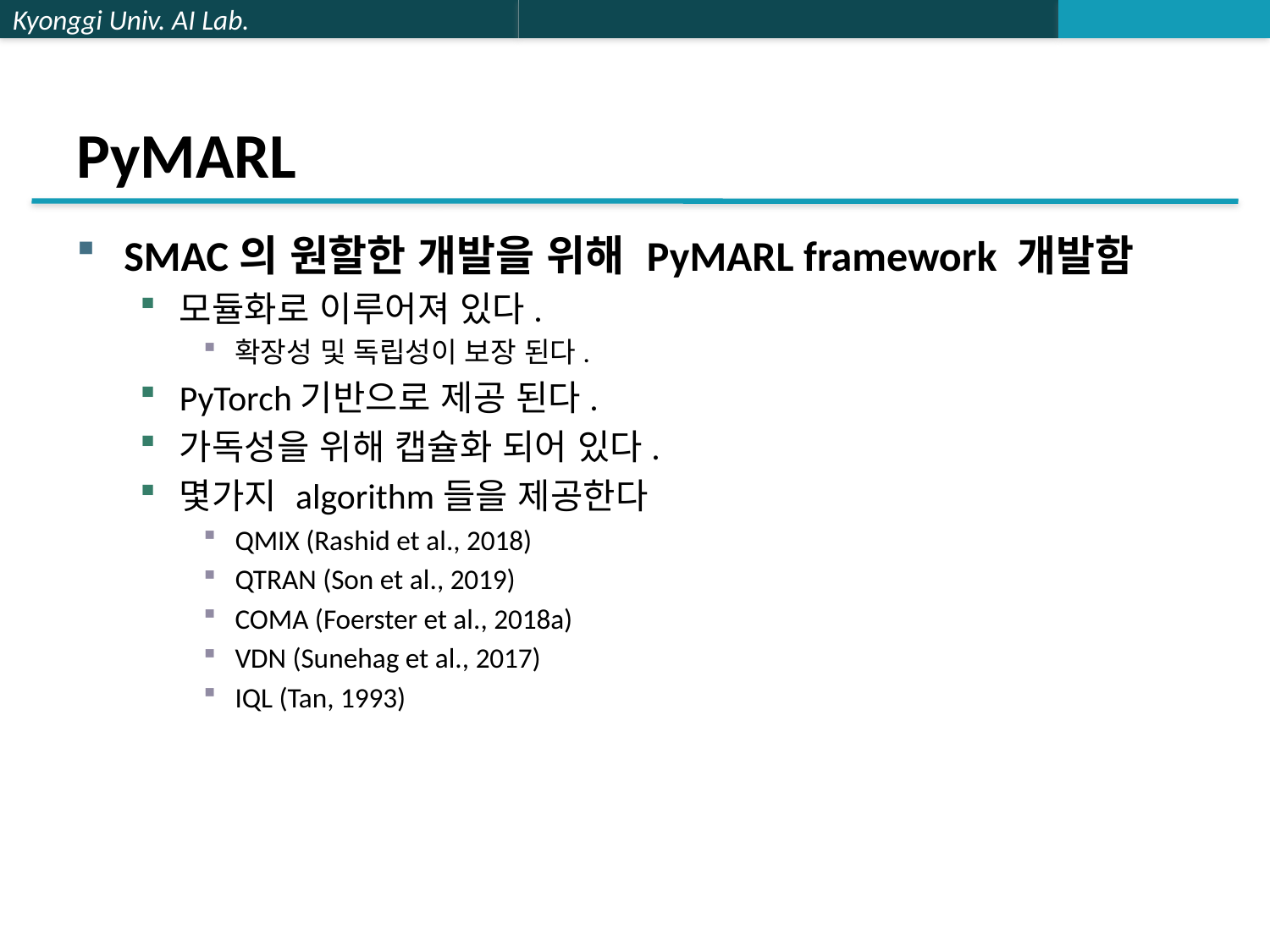

# PyMARL
SMAC의 원할한 개발을 위해 PyMARL framework 개발함
모듈화로 이루어져 있다.
확장성 및 독립성이 보장 된다.
PyTorch기반으로 제공 된다.
가독성을 위해 캡슐화 되어 있다.
몇가지 algorithm들을 제공한다
QMIX (Rashid et al., 2018)
QTRAN (Son et al., 2019)
COMA (Foerster et al., 2018a)
VDN (Sunehag et al., 2017)
IQL (Tan, 1993)